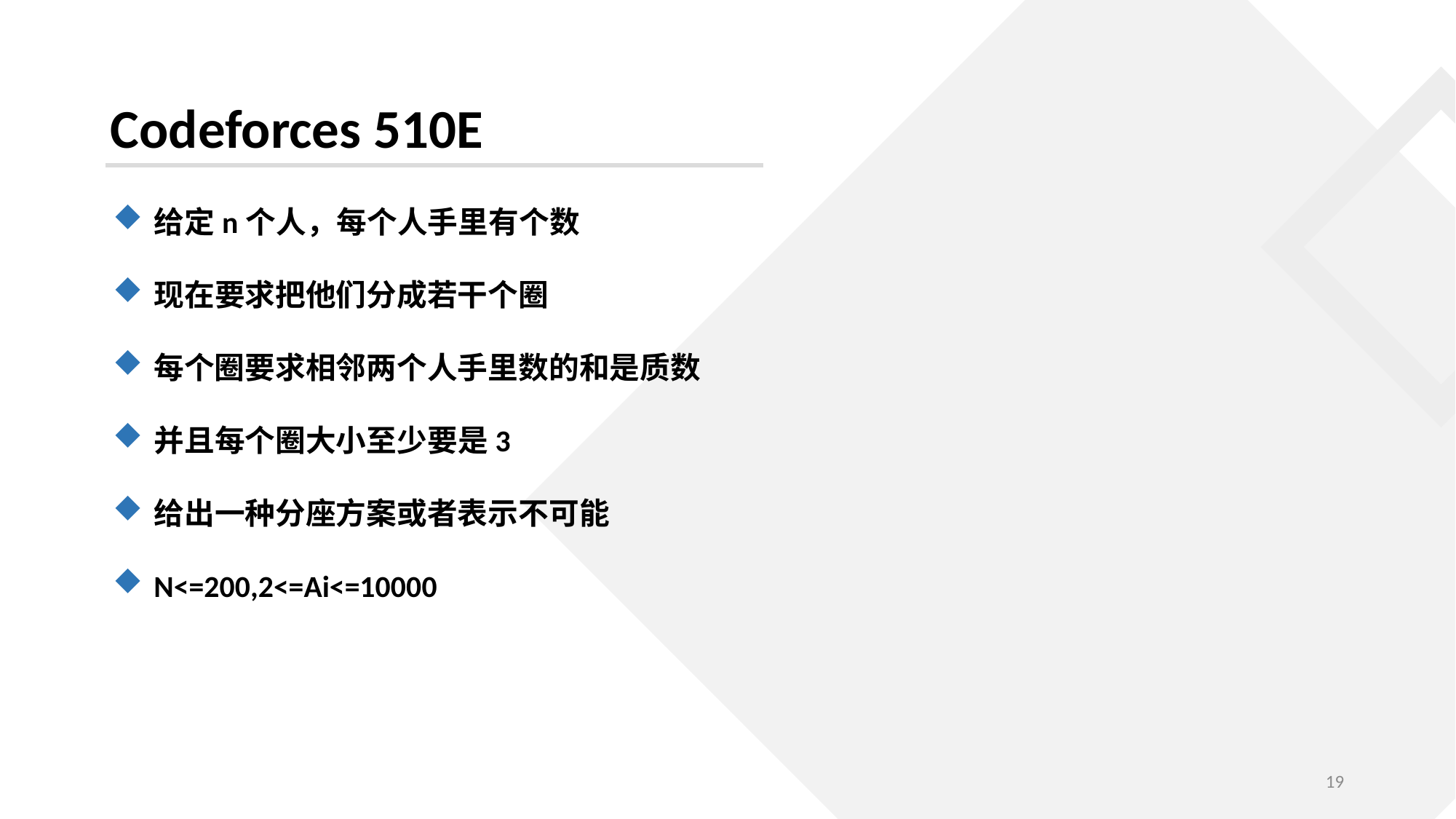

Codeforces 510E
给定n个人，每个人手里有个数

现在要求把他们分成若干个圈

每个圈要求相邻两个人手里数的和是质数

并且每个圈大小至少要是3

给出一种分座方案或者表示不可能

N<=200,2<=Ai<=10000
19